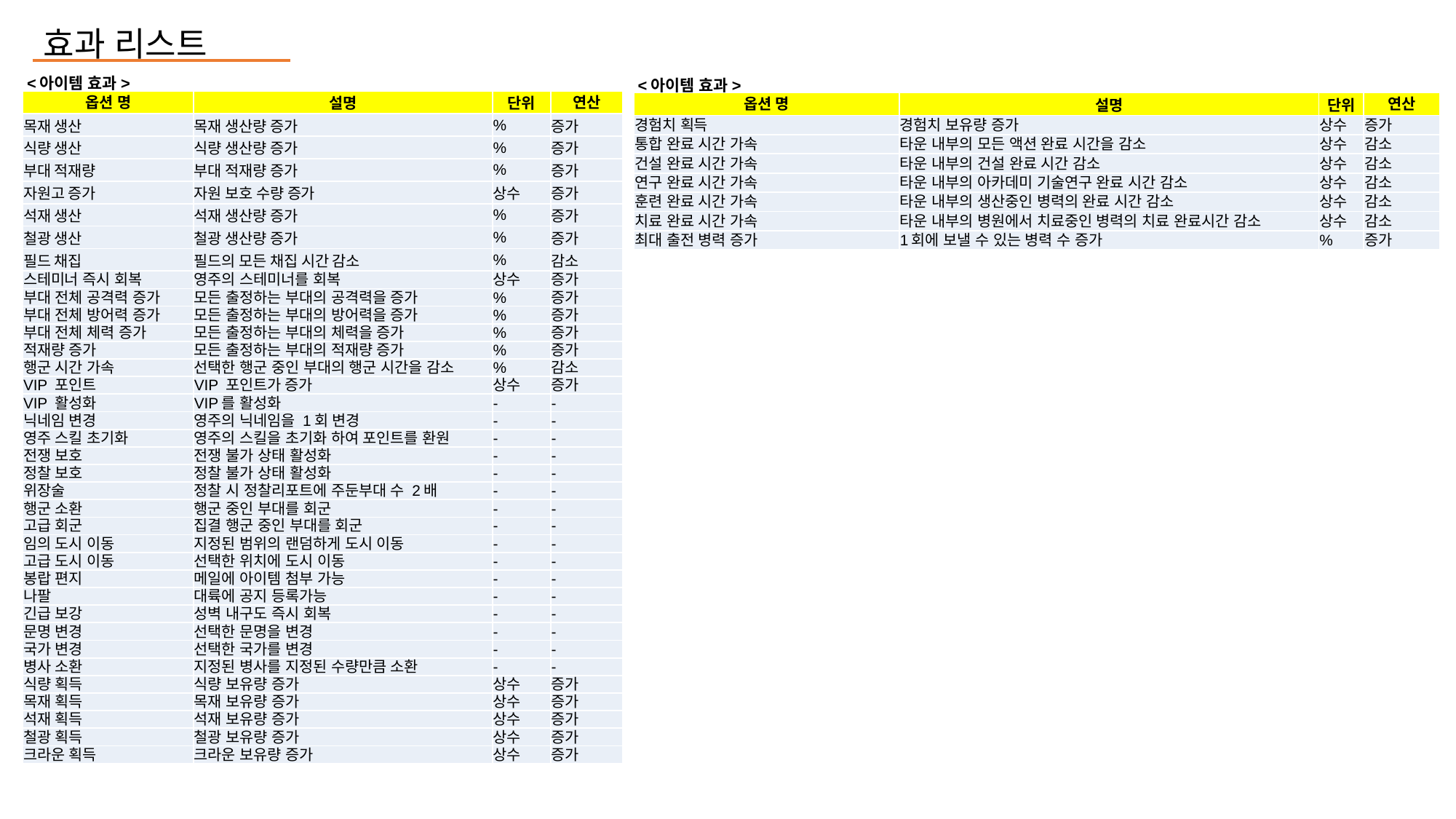

효과 리스트
<아이템 효과>
<아이템 효과>
| 옵션 명 | 설명 | 단위 | 연산 |
| --- | --- | --- | --- |
| 목재 생산 | 목재 생산량 증가 | % | 증가 |
| 식량 생산 | 식량 생산량 증가 | % | 증가 |
| 부대 적재량 | 부대 적재량 증가 | % | 증가 |
| 자원고 증가 | 자원 보호 수량 증가 | 상수 | 증가 |
| 석재 생산 | 석재 생산량 증가 | % | 증가 |
| 철광 생산 | 철광 생산량 증가 | % | 증가 |
| 필드 채집 | 필드의 모든 채집 시간 감소 | % | 감소 |
| 스테미너 즉시 회복 | 영주의 스테미너를 회복 | 상수 | 증가 |
| 부대 전체 공격력 증가 | 모든 출정하는 부대의 공격력을 증가 | % | 증가 |
| 부대 전체 방어력 증가 | 모든 출정하는 부대의 방어력을 증가 | % | 증가 |
| 부대 전체 체력 증가 | 모든 출정하는 부대의 체력을 증가 | % | 증가 |
| 적재량 증가 | 모든 출정하는 부대의 적재량 증가 | % | 증가 |
| 행군 시간 가속 | 선택한 행군 중인 부대의 행군 시간을 감소 | % | 감소 |
| VIP 포인트 | VIP 포인트가 증가 | 상수 | 증가 |
| VIP 활성화 | VIP를 활성화 | - | - |
| 닉네임 변경 | 영주의 닉네임을 1회 변경 | - | - |
| 영주 스킬 초기화 | 영주의 스킬을 초기화 하여 포인트를 환원 | - | - |
| 전쟁 보호 | 전쟁 불가 상태 활성화 | - | - |
| 정찰 보호 | 정찰 불가 상태 활성화 | - | - |
| 위장술 | 정찰 시 정찰리포트에 주둔부대 수 2배 | - | - |
| 행군 소환 | 행군 중인 부대를 회군 | - | - |
| 고급 회군 | 집결 행군 중인 부대를 회군 | - | - |
| 임의 도시 이동 | 지정된 범위의 랜덤하게 도시 이동 | - | - |
| 고급 도시 이동 | 선택한 위치에 도시 이동 | - | - |
| 봉랍 편지 | 메일에 아이템 첨부 가능 | - | - |
| 나팔 | 대륙에 공지 등록가능 | - | - |
| 긴급 보강 | 성벽 내구도 즉시 회복 | - | - |
| 문명 변경 | 선택한 문명을 변경 | - | - |
| 국가 변경 | 선택한 국가를 변경 | - | - |
| 병사 소환 | 지정된 병사를 지정된 수량만큼 소환 | - | - |
| 식량 획득 | 식량 보유량 증가 | 상수 | 증가 |
| 목재 획득 | 목재 보유량 증가 | 상수 | 증가 |
| 석재 획득 | 석재 보유량 증가 | 상수 | 증가 |
| 철광 획득 | 철광 보유량 증가 | 상수 | 증가 |
| 크라운 획득 | 크라운 보유량 증가 | 상수 | 증가 |
| 옵션 명 | 설명 | 단위 | 연산 |
| --- | --- | --- | --- |
| 경험치 획득 | 경험치 보유량 증가 | 상수 | 증가 |
| 통합 완료 시간 가속 | 타운 내부의 모든 액션 완료 시간을 감소 | 상수 | 감소 |
| 건설 완료 시간 가속 | 타운 내부의 건설 완료 시간 감소 | 상수 | 감소 |
| 연구 완료 시간 가속 | 타운 내부의 아카데미 기술연구 완료 시간 감소 | 상수 | 감소 |
| 훈련 완료 시간 가속 | 타운 내부의 생산중인 병력의 완료 시간 감소 | 상수 | 감소 |
| 치료 완료 시간 가속 | 타운 내부의 병원에서 치료중인 병력의 치료 완료시간 감소 | 상수 | 감소 |
| 최대 출전 병력 증가 | 1회에 보낼 수 있는 병력 수 증가 | % | 증가 |